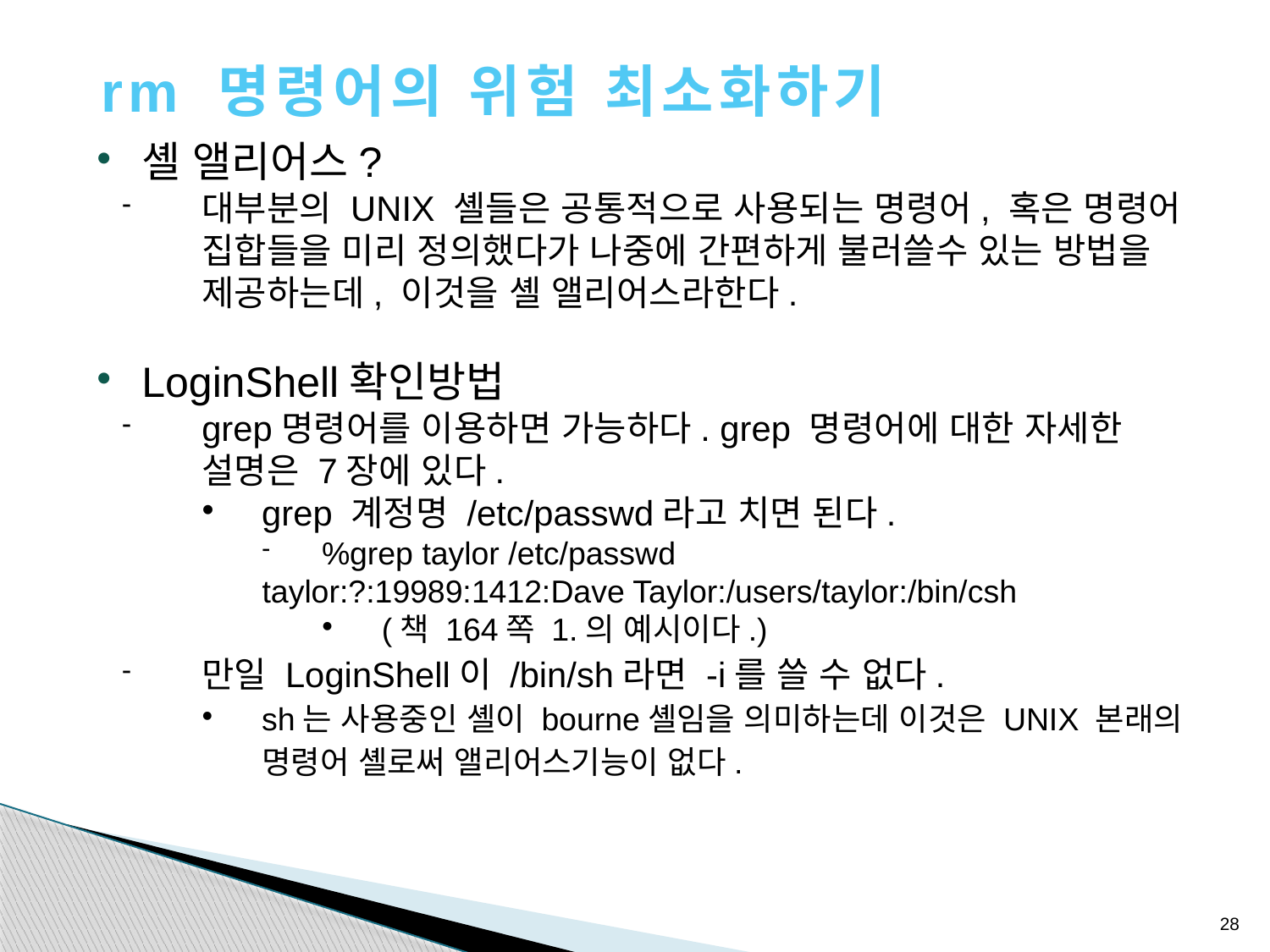

rm 명령어의 위험 최소화하기
셸 앨리어스?
대부분의 UNIX 셸들은 공통적으로 사용되는 명령어, 혹은 명령어 집합들을 미리 정의했다가 나중에 간편하게 불러쓸수 있는 방법을 제공하는데, 이것을 셸 앨리어스라한다.

LoginShell확인방법
grep명령어를 이용하면 가능하다. grep 명령어에 대한 자세한 설명은 7장에 있다.
grep 계정명 /etc/passwd라고 치면 된다.
%grep taylor /etc/passwd
taylor:?:19989:1412:Dave Taylor:/users/taylor:/bin/csh
(책 164쪽 1.의 예시이다.)
만일 LoginShell이 /bin/sh라면 -i를 쓸 수 없다.
sh는 사용중인 셸이 bourne셸임을 의미하는데 이것은 UNIX 본래의 명령어 셸로써 앨리어스기능이 없다.

28